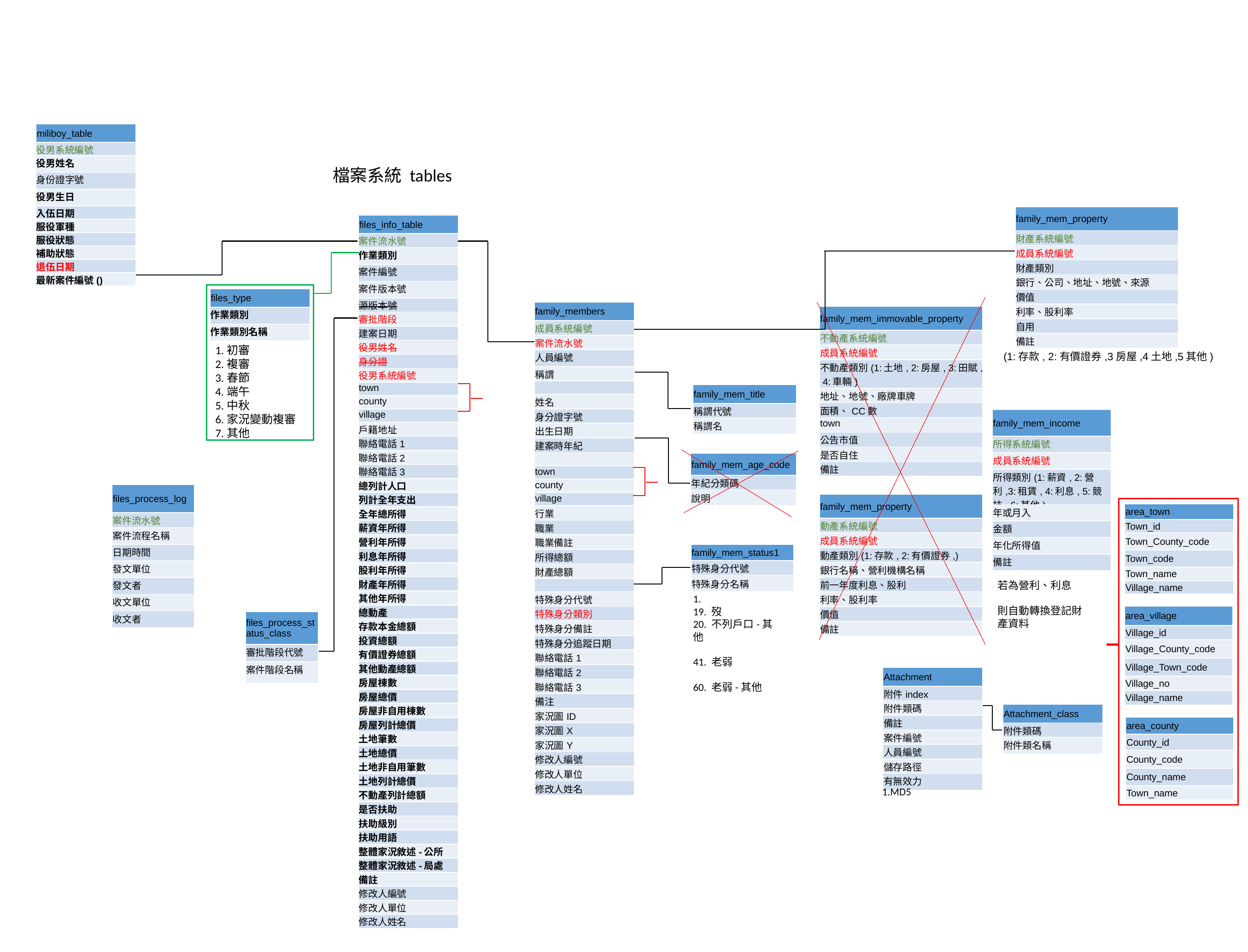

| miliboy\_table |
| --- |
| 役男系統編號 |
| 役男姓名 |
| 身份證字號 |
| 役男生日 |
| 入伍日期 |
| 服役軍種 |
| 服役狀態 |
| 補助狀態 |
| 退伍日期 |
| 最新案件編號() |
檔案系統 tables
| family\_mem\_property |
| --- |
| 財產系統編號 |
| 成員系統編號 |
| 財產類別 |
| 銀行、公司、地址、地號、來源 |
| 價值 |
| 利率、股利率 |
| 自用 |
| 備註 |
| files\_info\_table |
| --- |
| 案件流水號 |
| 作業類別 |
| 案件編號 |
| 案件版本號 |
| 源版本號 |
| 審批階段 |
| 建案日期 |
| 役男姓名 |
| 身分證 |
| 役男系統編號 |
| town |
| county |
| village |
| 戶籍地址 |
| 聯絡電話1 |
| 聯絡電話2 |
| 聯絡電話3 |
| 總列計人口 |
| 列計全年支出 |
| 全年總所得 |
| 薪資年所得 |
| 營利年所得 |
| 利息年所得 |
| 股利年所得 |
| 財產年所得 |
| 其他年所得 |
| 總動產 |
| 存款本金總額 |
| 投資總額 |
| 有價證券總額 |
| 其他動產總額 |
| 房屋棟數 |
| 房屋總價 |
| 房屋非自用棟數 |
| 房屋列計總價 |
| 土地筆數 |
| 土地總價 |
| 土地非自用筆數 |
| 土地列計總價 |
| 不動產列計總額 |
| 是否扶助 |
| 扶助級別 |
| 扶助用語 |
| 整體家況敘述-公所 |
| 整體家況敘述-局處 |
| 備註 |
| 修改人編號 |
| 修改人單位 |
| 修改人姓名 |

| files\_type |
| --- |
| 作業類別 |
| 作業類別名稱 |
| family\_members |
| --- |
| 成員系統編號 |
| 案件流水號 |
| 人員編號 |
| 稱謂 |
|  |
| 姓名 |
| 身分證字號 |
| 出生日期 |
| 建案時年紀 |
|  |
| town |
| county |
| village |
| 行業 |
| 職業 |
| 職業備註 |
| 所得總額 |
| 財產總額 |
|  |
| 特殊身分代號 |
| 特殊身分類別 |
| 特殊身分備註 |
| 特殊身分追蹤日期 |
| 聯絡電話1 |
| 聯絡電話2 |
| 聯絡電話3 |
| 備注 |
| 家況圖ID |
| 家況圖X |
| 家況圖Y |
| 修改人編號 |
| 修改人單位 |
| 修改人姓名 |
| family\_mem\_immovable\_property |
| --- |
| 不動產系統編號 |
| 成員系統編號 |
| 不動產類別(1:土地, 2:房屋, 3:田賦, 4:車輛) |
| 地址、地號、廠牌車牌 |
| 面積、CC數 |
| town |
| 公告市值 |
| 是否自住 |
| 備註 |
1.初審
2.複審
3.春節
4.端午
5.中秋
6.家況變動複審
7.其他
(1:存款, 2:有價證券,3房屋,4土地,5其他)
| family\_mem\_title |
| --- |
| 稱謂代號 |
| 稱謂名 |
| family\_mem\_income |
| --- |
| 所得系統編號 |
| 成員系統編號 |
| 所得類別(1:薪資, 2:營利,3:租賃, 4:利息, 5:競技, 6:其他) |
| 年或月入 |
| 金額 |
| 年化所得值 |
| 備註 |
| family\_mem\_age\_code |
| --- |
| 年紀分類碼 |
| 說明 |
| files\_process\_log |
| --- |
| 案件流水號 |
| 案件流程名稱 |
| 日期時間 |
| 發文單位 |
| 發文者 |
| 收文單位 |
| 收文者 |
| family\_mem\_property |
| --- |
| 動產系統編號 |
| 成員系統編號 |
| 動產類別(1:存款, 2:有價證券,) |
| 銀行名稱、營利機構名稱 |
| 前一年度利息、股利 |
| 利率、股利率 |
| 價值 |
| 備註 |

| area\_town |
| --- |
| Town\_id |
| Town\_County\_code |
| Town\_code |
| Town\_name |
| Village\_name |
| family\_mem\_status1 |
| --- |
| 特殊身分代號 |
| 特殊身分名稱 |
若為營利、利息

則自動轉換登記財產資料
1.
19. 歿
20. 不列戶口-其他

41. 老弱

60. 老弱-其他
| area\_village |
| --- |
| Village\_id |
| Village\_County\_code |
| Village\_Town\_code |
| Village\_no |
| Village\_name |
| files\_process\_status\_class |
| --- |
| 審批階段代號 |
| 案件階段名稱 |
| Attachment |
| --- |
| 附件index |
| 附件類碼 |
| 備註 |
| 案件編號 |
| 人員編號 |
| 儲存路徑 |
| 有無效力 |
| Attachment\_class |
| --- |
| 附件類碼 |
| 附件類名稱 |
| area\_county |
| --- |
| County\_id |
| County\_code |
| County\_name |
| Town\_name |
1.MD5